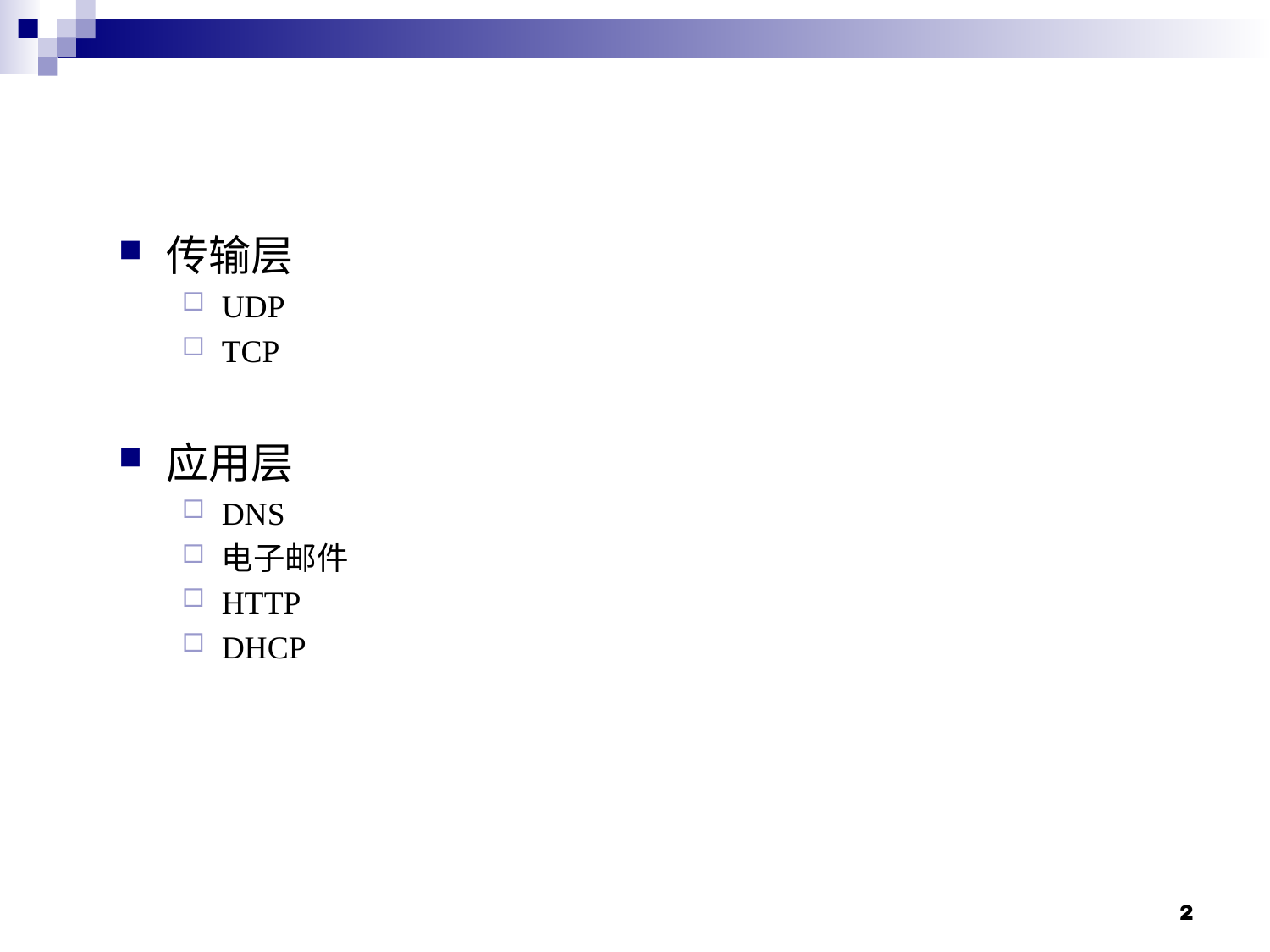

传输层
UDP
TCP

应用层
DNS
电子邮件
HTTP
DHCP

2